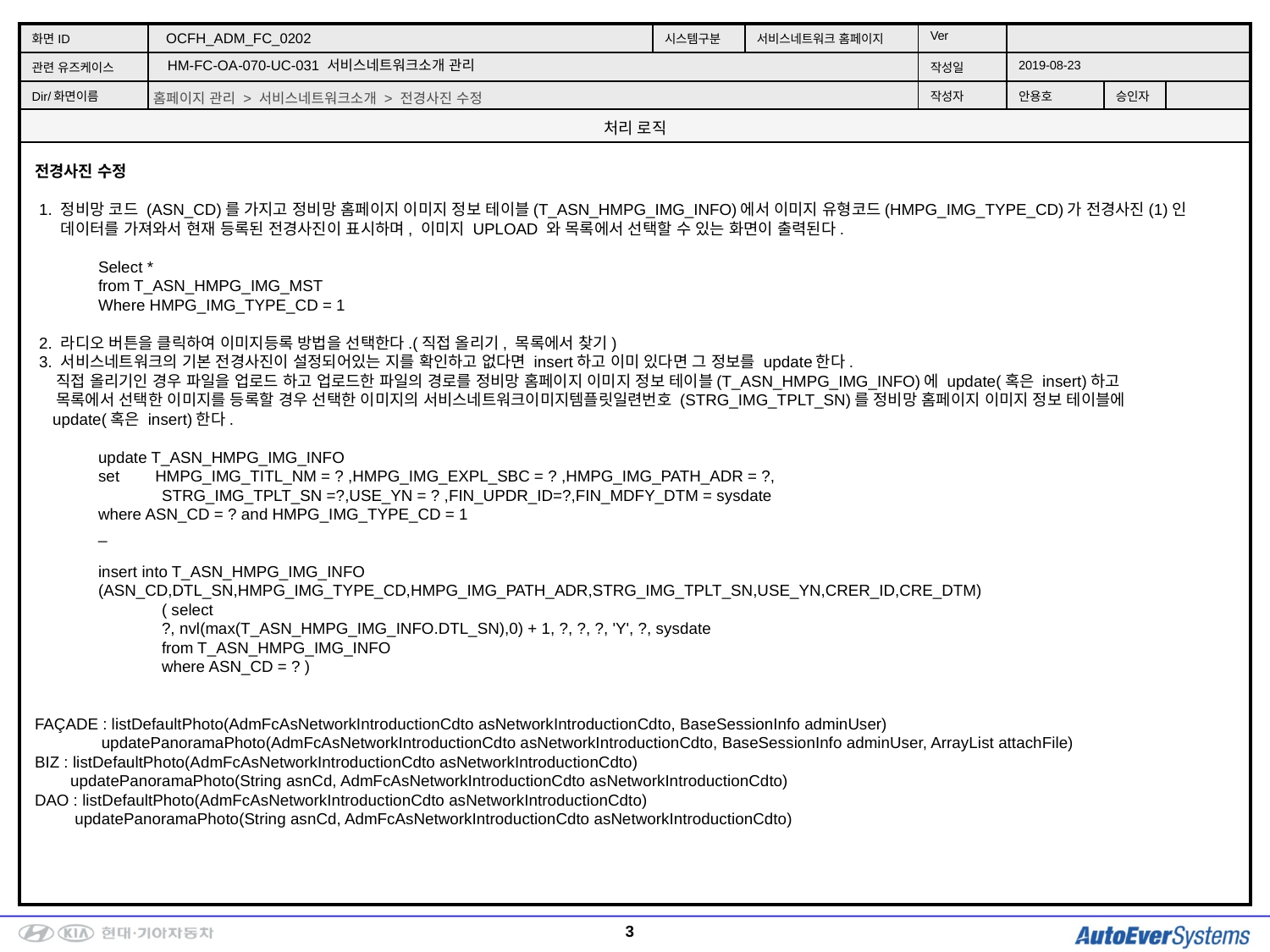

OCFH_ADM_FC_0202
HM-FC-OA-070-UC-031 서비스네트워크소개 관리
홈페이지 관리 > 서비스네트워크소개 > 전경사진 수정
전경사진 수정

 1. 정비망 코드 (ASN_CD)를 가지고 정비망 홈페이지 이미지 정보 테이블(T_ASN_HMPG_IMG_INFO)에서 이미지 유형코드(HMPG_IMG_TYPE_CD)가 전경사진(1)인
     데이터를 가져와서 현재 등록된 전경사진이 표시하며, 이미지 UPLOAD 와 목록에서 선택할 수 있는 화면이 출력된다.

Select *
from T_ASN_HMPG_IMG_MST
Where HMPG_IMG_TYPE_CD = 1

 2. 라디오 버튼을 클릭하여 이미지등록 방법을 선택한다.(직접 올리기, 목록에서 찾기)
 3. 서비스네트워크의 기본 전경사진이 설정되어있는 지를 확인하고 없다면 insert하고 이미 있다면 그 정보를 update한다.
    직접 올리기인 경우 파일을 업로드 하고 업로드한 파일의 경로를 정비망 홈페이지 이미지 정보 테이블(T_ASN_HMPG_IMG_INFO)에 update(혹은 insert)하고
    목록에서 선택한 이미지를 등록할 경우 선택한 이미지의 서비스네트워크이미지템플릿일련번호 (STRG_IMG_TPLT_SN)를 정비망 홈페이지 이미지 정보 테이블에
    update(혹은 insert)한다.

update T_ASN_HMPG_IMG_INFO
set        HMPG_IMG_TITL_NM = ? ,HMPG_IMG_EXPL_SBC = ? ,HMPG_IMG_PATH_ADR = ?,
STRG_IMG_TPLT_SN =?,USE_YN = ? ,FIN_UPDR_ID=?,FIN_MDFY_DTM = sysdate
where ASN_CD = ? and HMPG_IMG_TYPE_CD = 1
_

insert into T_ASN_HMPG_IMG_INFO
(ASN_CD,DTL_SN,HMPG_IMG_TYPE_CD,HMPG_IMG_PATH_ADR,STRG_IMG_TPLT_SN,USE_YN,CRER_ID,CRE_DTM)
( select
?, nvl(max(T_ASN_HMPG_IMG_INFO.DTL_SN),0) + 1, ?, ?, ?, 'Y', ?, sysdate
from T_ASN_HMPG_IMG_INFO
where ASN_CD = ? )

FAÇADE : listDefaultPhoto(AdmFcAsNetworkIntroductionCdto asNetworkIntroductionCdto, BaseSessionInfo adminUser)
               updatePanoramaPhoto(AdmFcAsNetworkIntroductionCdto asNetworkIntroductionCdto, BaseSessionInfo adminUser, ArrayList attachFile)
BIZ : listDefaultPhoto(AdmFcAsNetworkIntroductionCdto asNetworkIntroductionCdto)
        updatePanoramaPhoto(String asnCd, AdmFcAsNetworkIntroductionCdto asNetworkIntroductionCdto)
DAO : listDefaultPhoto(AdmFcAsNetworkIntroductionCdto asNetworkIntroductionCdto)
         updatePanoramaPhoto(String asnCd, AdmFcAsNetworkIntroductionCdto asNetworkIntroductionCdto)